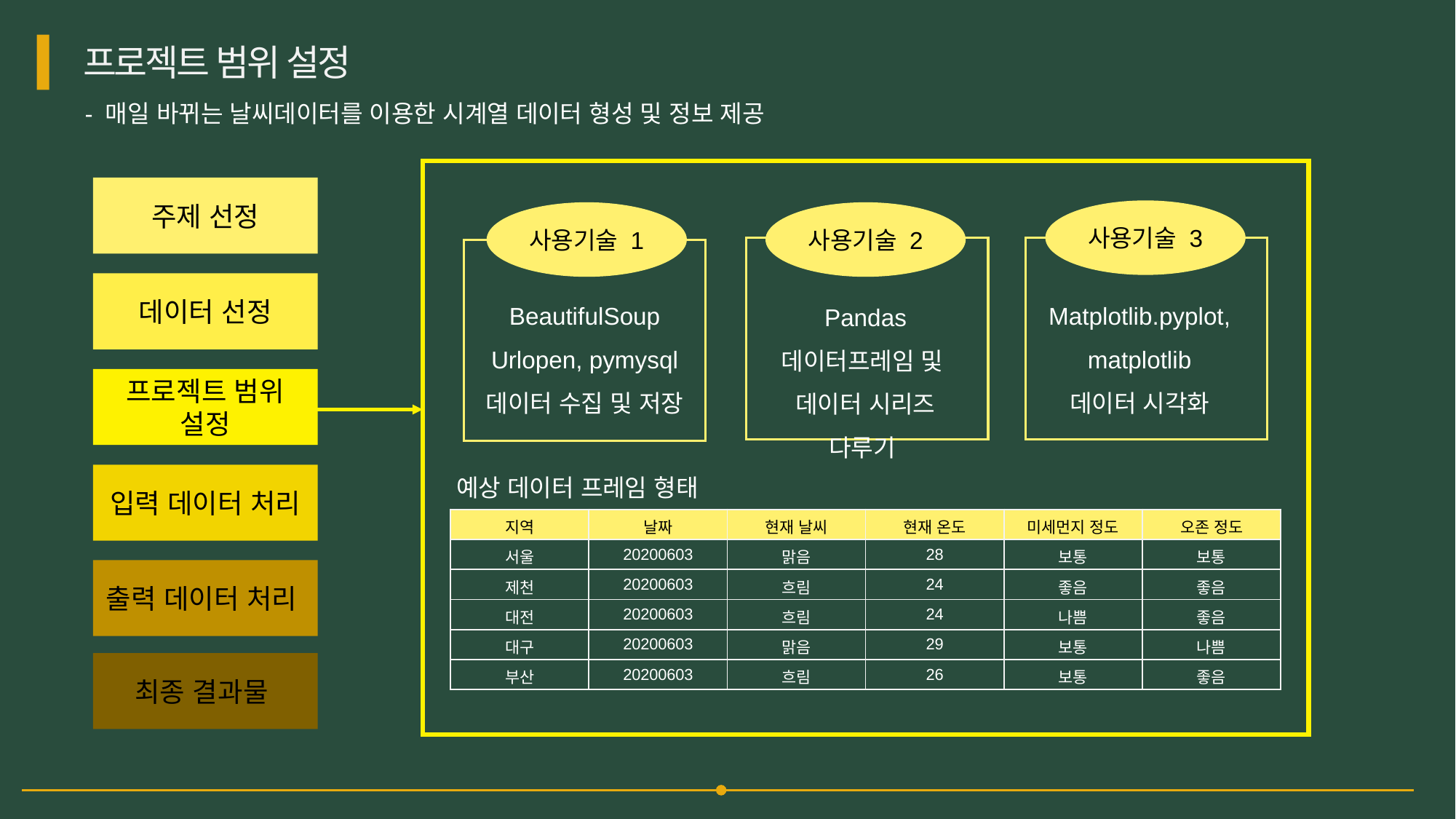

프로젝트 범위 설정
- 매일 바뀌는 날씨데이터를 이용한 시계열 데이터 형성 및 정보 제공

주제 선정
사용기술 3
사용기술 1
사용기술 2

데이터 선정
BeautifulSoup
Urlopen, pymysql
데이터 수집 및 저장
Matplotlib.pyplot, matplotlib
데이터 시각화
Pandas
데이터프레임 및
데이터 시리즈 다루기
프로젝트 범위 설정
예상 데이터 프레임 형태
입력 데이터 처리
| 지역 | 날짜 | 현재 날씨 | 현재 온도 | 미세먼지 정도 | 오존 정도 |
| --- | --- | --- | --- | --- | --- |
| 서울 | 20200603 | 맑음 | 28 | 보통 | 보통 |
| 제천 | 20200603 | 흐림 | 24 | 좋음 | 좋음 |
| 대전 | 20200603 | 흐림 | 24 | 나쁨 | 좋음 |
| 대구 | 20200603 | 맑음 | 29 | 보통 | 나쁨 |
| 부산 | 20200603 | 흐림 | 26 | 보통 | 좋음 |
출력 데이터 처리
최종 결과물